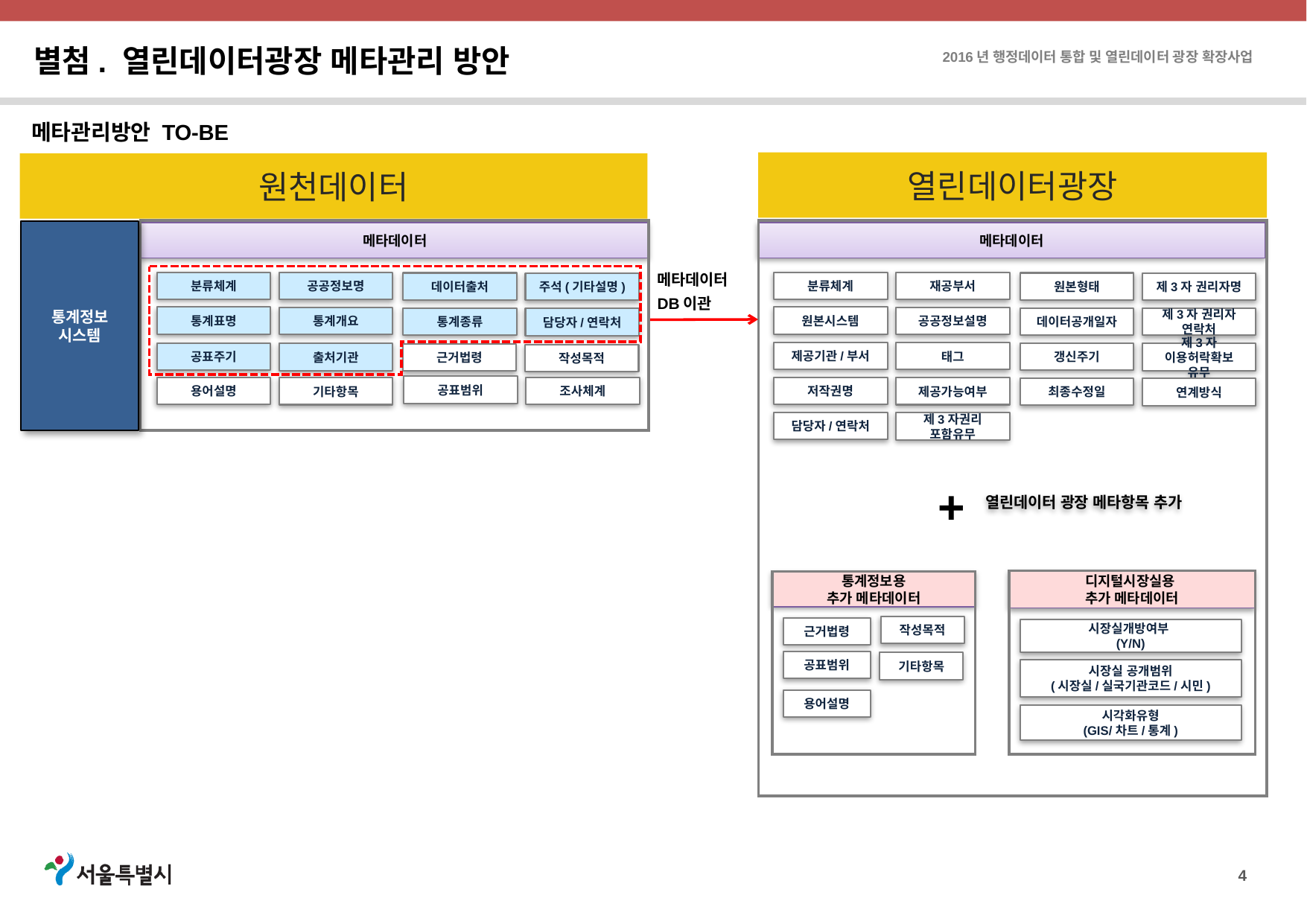

별첨. 열린데이터광장 메타관리 방안
메타관리방안 TO-BE
열린데이터광장
원천데이터

메타데이터
분류체계
공공정보명
데이터출처
주석(기타설명)
통계표명
통계개요
통계종류
담당자/연락처
공표주기
출처기관
근거법령
작성목적
공표범위
용어설명
조사체계
기타항목

통계정보
시스템
메타데이터
메타데이터
DB이관

분류체계
재공부서
원본형태
제3자 권리자명
원본시스템
공공정보설명
데이터공개일자
제3자 권리자 연락처
제공기관/부서
태그
갱신주기
제3자 이용허락확보 유무
저작권명
제공가능여부
최종수정일
연계방식
담당자/연락처
제3자권리 포함유무
+
열린데이터 광장 메타항목 추가

디지털시장실용
추가 메타데이터
시장실개방여부
(Y/N)
시장실 공개범위
(시장실/실국기관코드/시민)
시각화유형
(GIS/차트/통계)
통계정보용
추가 메타데이터

작성목적
근거법령
공표범위
기타항목
용어설명